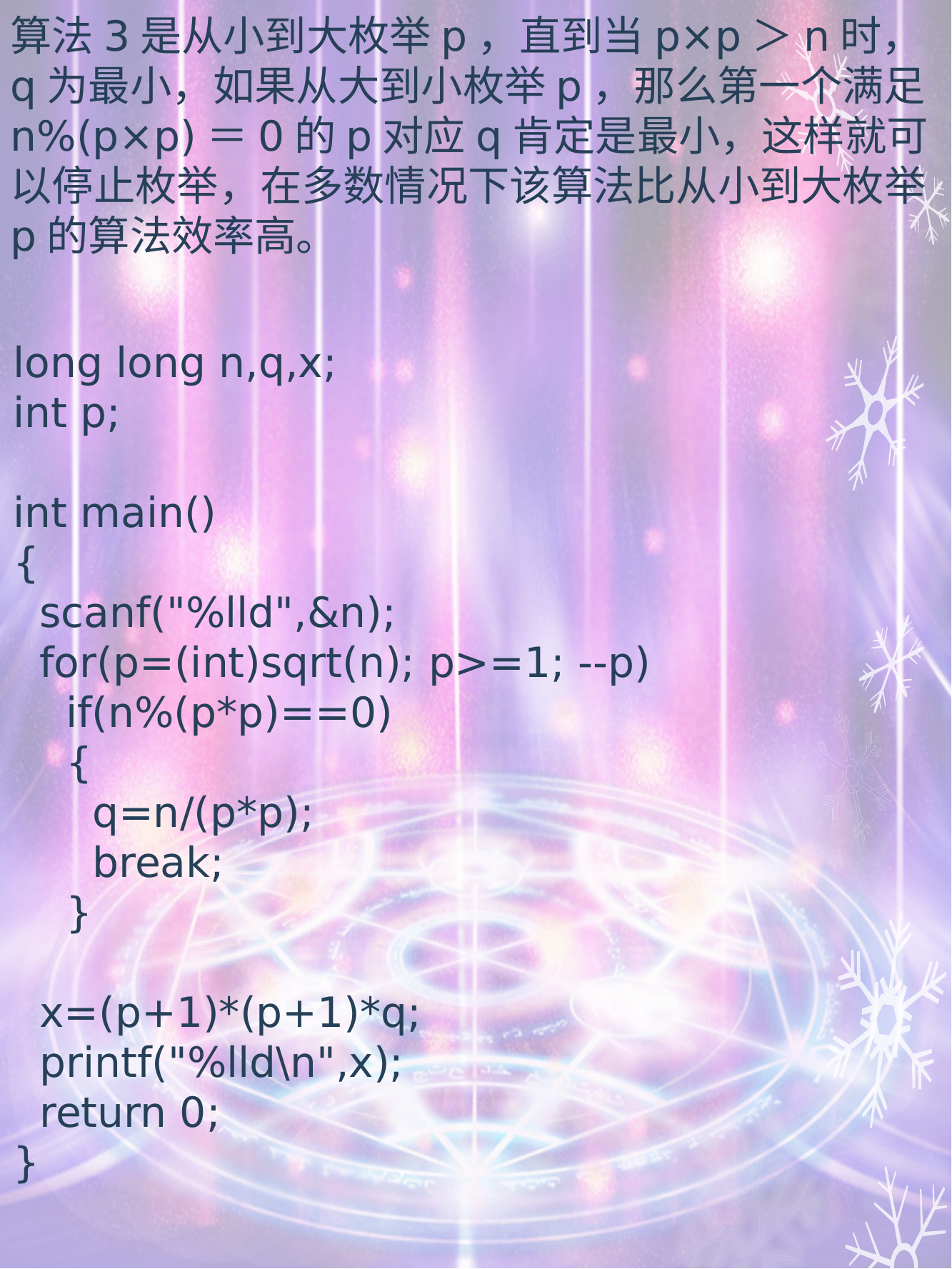

算法3是从小到大枚举p，直到当p×p＞n时， q为最小，如果从大到小枚举p，那么第一个满足n%(p×p)＝0的p对应q肯定是最小，这样就可以停止枚举，在多数情况下该算法比从小到大枚举p的算法效率高。
long long n,q,x;
int p;

int main()
{
  scanf("%lld",&n);
  for(p=(int)sqrt(n); p>=1; --p)
    if(n%(p*p)==0)
    {
      q=n/(p*p);
      break;
    }

  x=(p+1)*(p+1)*q;
  printf("%lld\n",x);
  return 0;
}